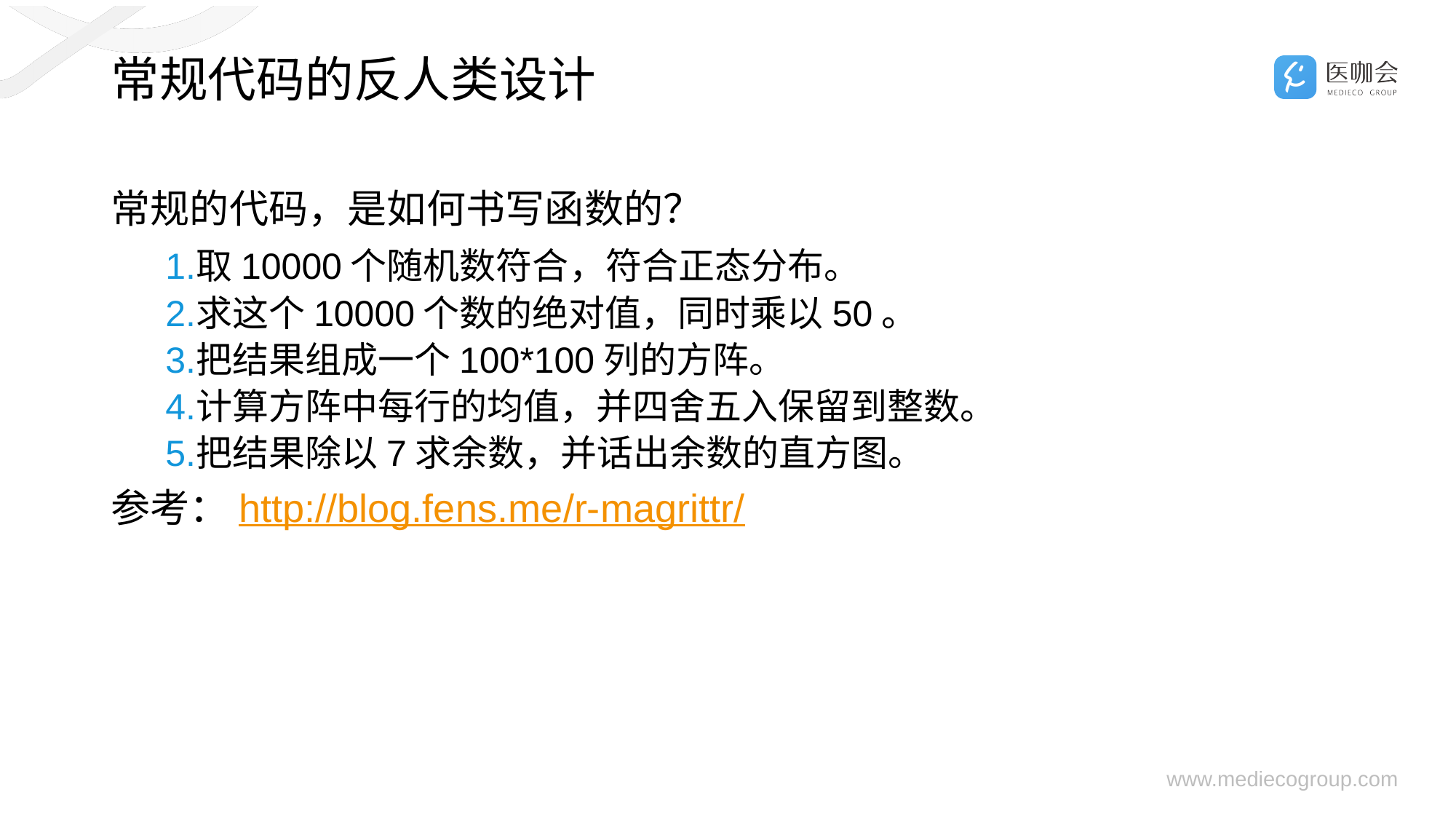

# 常规代码的反人类设计
常规的代码，是如何书写函数的？
取10000个随机数符合，符合正态分布。
求这个10000个数的绝对值，同时乘以50。
把结果组成一个100*100列的方阵。
计算方阵中每行的均值，并四舍五入保留到整数。
把结果除以7求余数，并话出余数的直方图。
参考：http://blog.fens.me/r-magrittr/